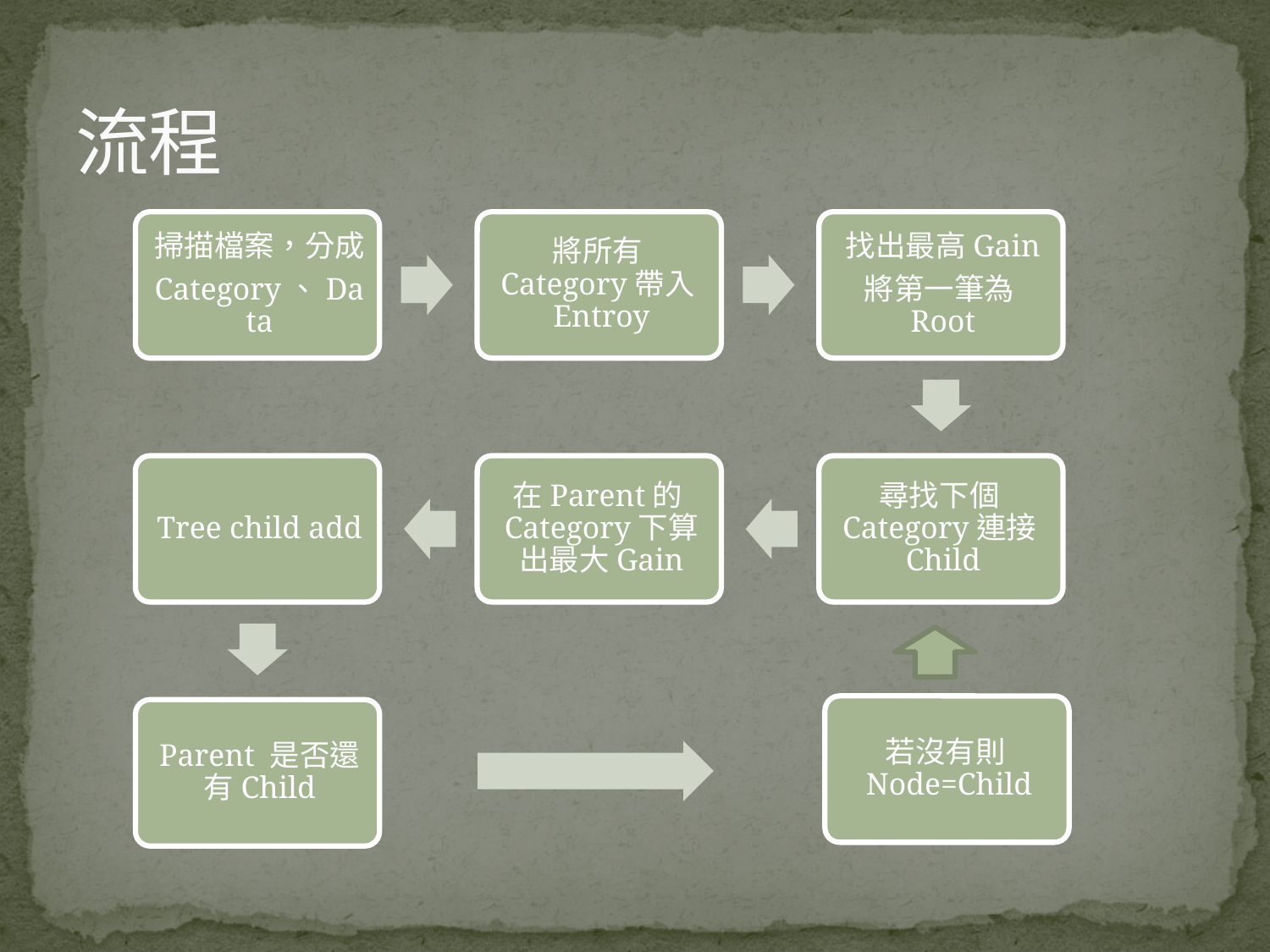

# 流程
掃描檔案，分成
Category、Data

將所有Category帶入Entroy

找出最高Gain
將第一筆為Root

尋找下個Category連接Child

在Parent的Category下算出最大Gain

Tree child add

Parent 是否還有Child

若沒有則Node=Child